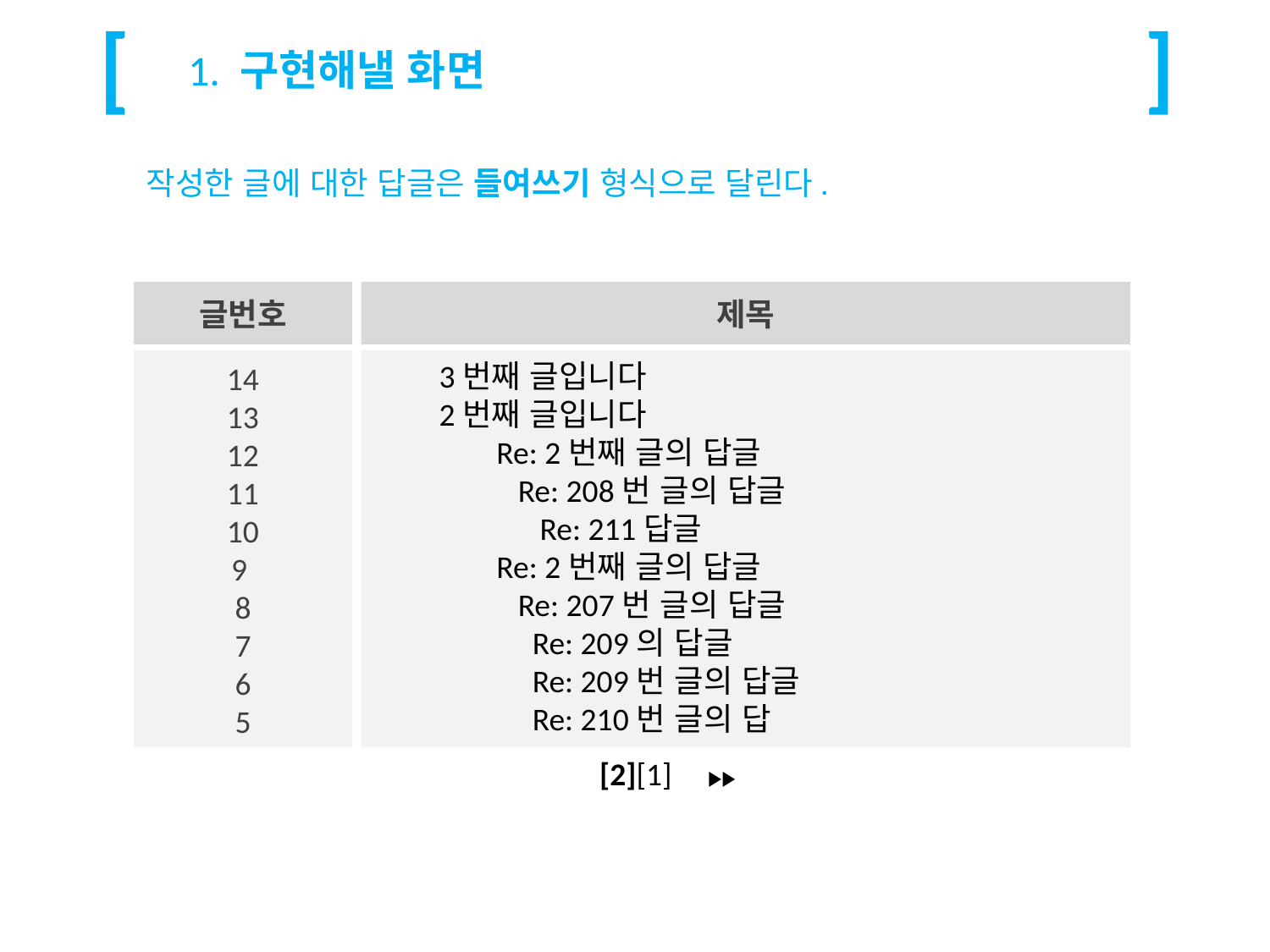

[                                               ]
# 1. 구현해낼 화면
작성한 글에 대한 답글은 들여쓰기 형식으로 달린다.
제목
글번호

3번째 글입니다
2번째 글입니다
        Re: 2번째 글의 답글
           Re: 208번 글의 답글
              Re: 211답글
        Re: 2번째 글의 답글
           Re: 207번 글의 답글
             Re: 209의 답글
             Re: 209번 글의 답글
             Re: 210번 글의 답
14
13
12
11
10
9
8
7
6
5
                                                                                                      [2][1]     ▶▶